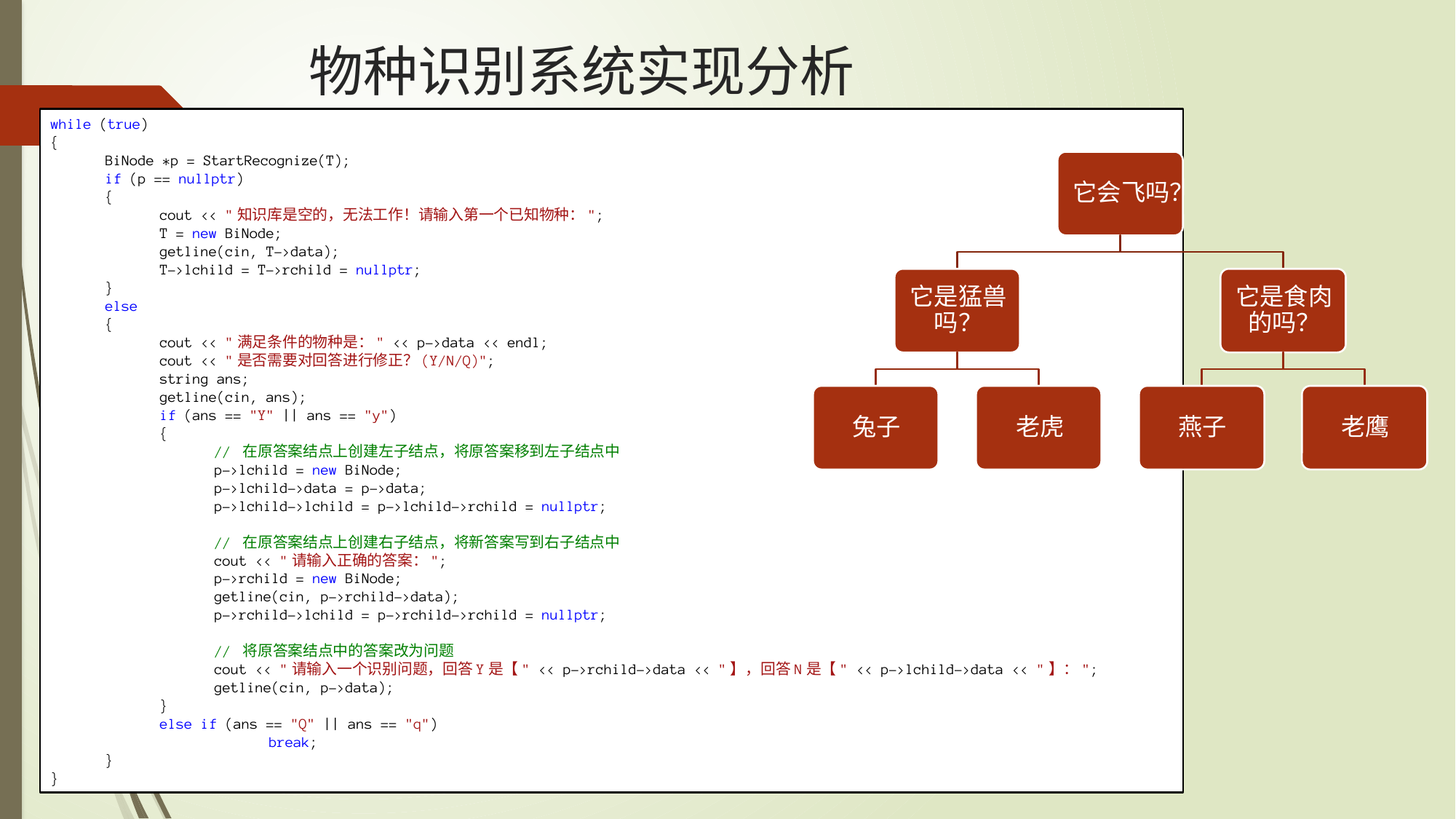

# 物种识别系统实现分析
while (true)
{
BiNode *p = StartRecognize(T);
if (p == nullptr)
{
cout << "知识库是空的，无法工作！请输入第一个已知物种：";
T = new BiNode;
getline(cin, T->data);
T->lchild = T->rchild = nullptr;
}
else
{
cout << "满足条件的物种是：" << p->data << endl;
cout << "是否需要对回答进行修正？(Y/N/Q)";
string ans;
getline(cin, ans);
if (ans == "Y" || ans == "y")
{
// 在原答案结点上创建左子结点，将原答案移到左子结点中
p->lchild = new BiNode;
p->lchild->data = p->data;
p->lchild->lchild = p->lchild->rchild = nullptr;
// 在原答案结点上创建右子结点，将新答案写到右子结点中
cout << "请输入正确的答案：";
p->rchild = new BiNode;
getline(cin, p->rchild->data);
p->rchild->lchild = p->rchild->rchild = nullptr;
// 将原答案结点中的答案改为问题
cout << "请输入一个识别问题，回答Y是【" << p->rchild->data << "】，回答N是【" << p->lchild->data << "】：";
getline(cin, p->data);
}
else if (ans == "Q" || ans == "q")
	break;
}
}
它会飞吗？
它是猛兽吗？
兔子
老虎
它是食肉的吗？
燕子
老鹰